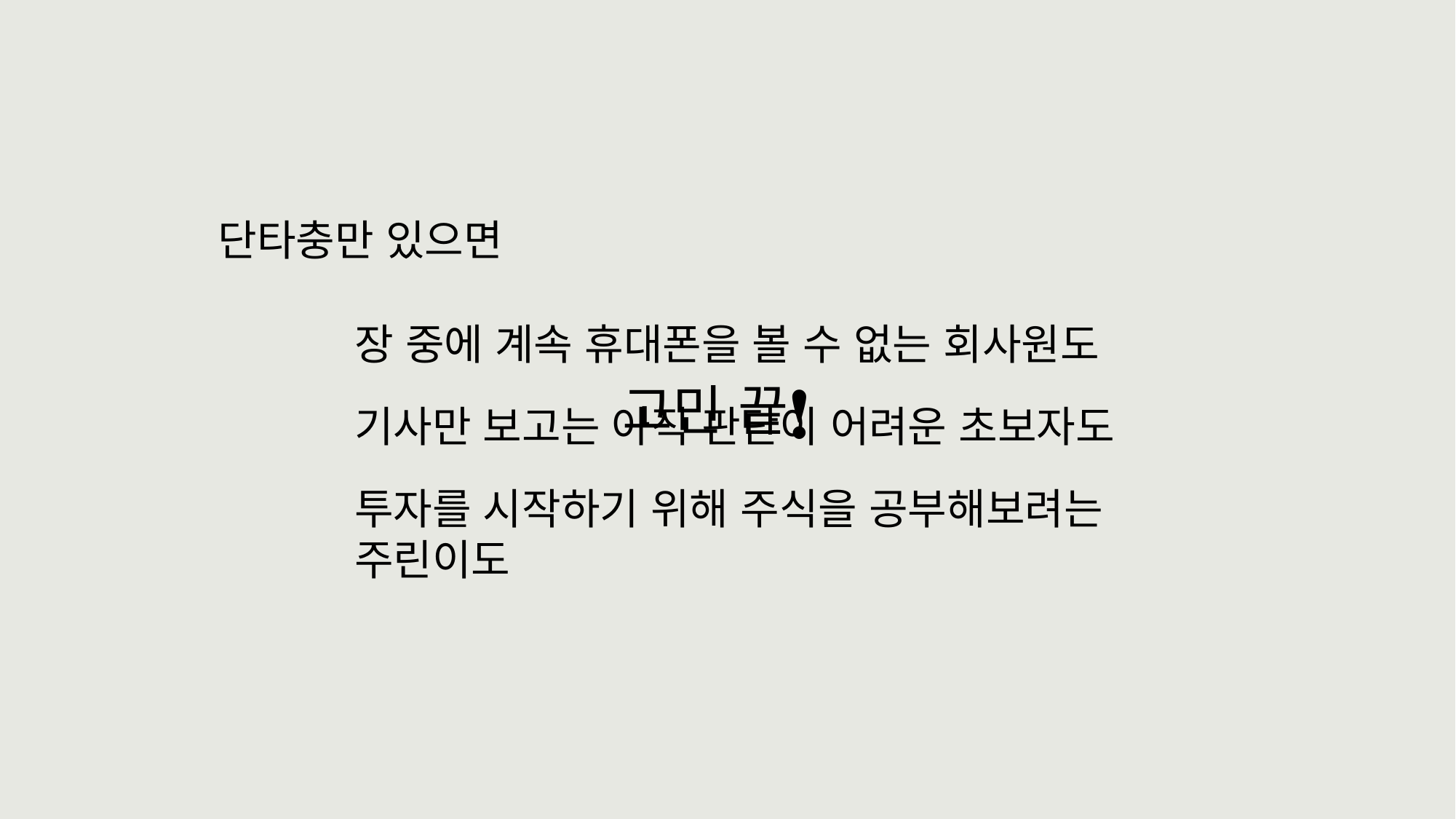

단타충만 있으면
장 중에 계속 휴대폰을 볼 수 없는 회사원도
고민 끝❗
기사만 보고는 아직 판단이 어려운 초보자도
투자를 시작하기 위해 주식을 공부해보려는 주린이도